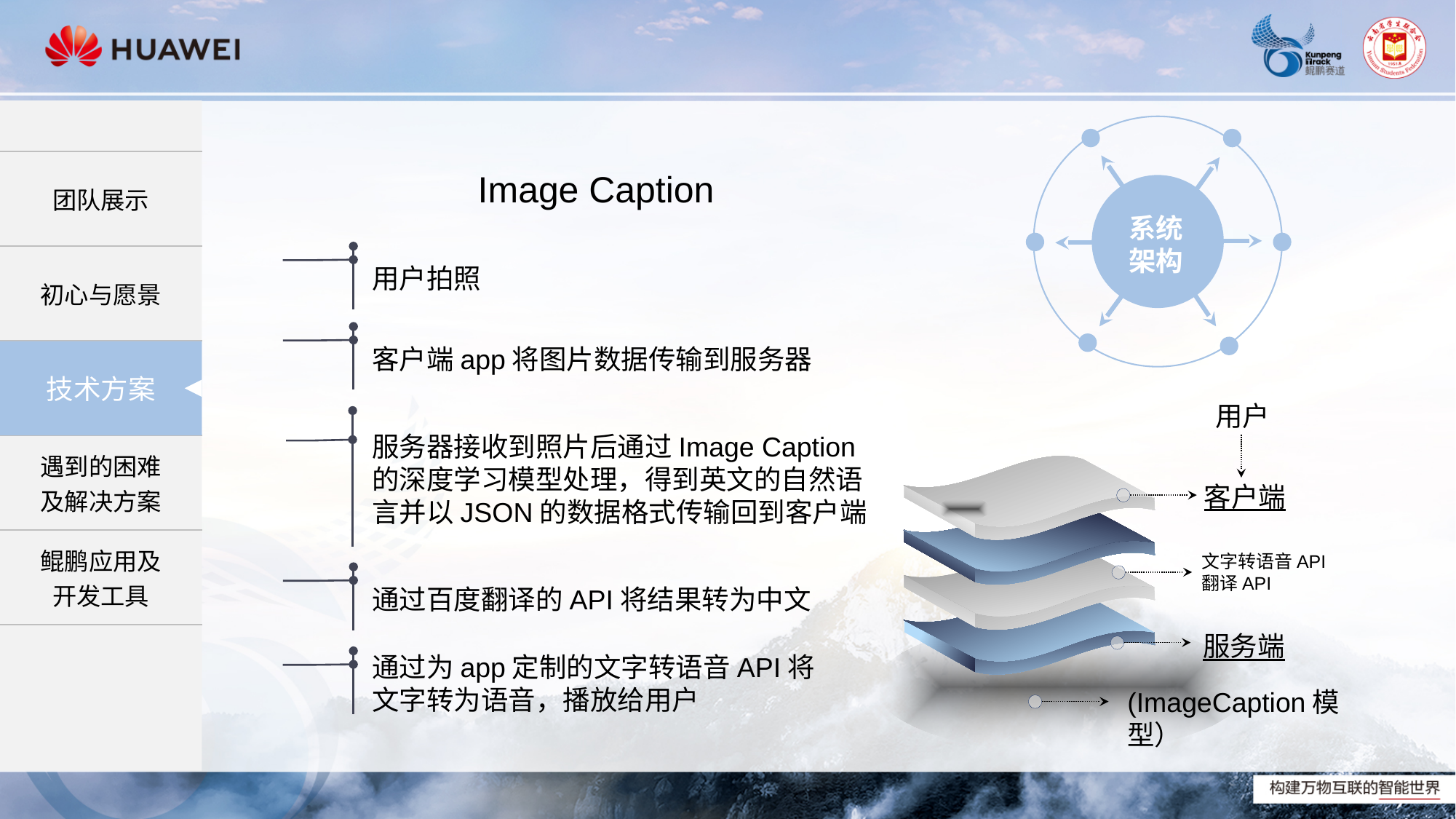

Image Caption

系统
架构

用户拍照
客户端app将图片数据传输到服务器

用户
服务器接收到照片后通过Image Caption的深度学习模型处理，得到英文的自然语言并以JSON的数据格式传输回到客户端

客户端

文字转语音API
翻译API

通过百度翻译的API将结果转为中文

服务端

通过为app定制的文字转语音API将文字转为语音，播放给用户
(ImageCaption模型）